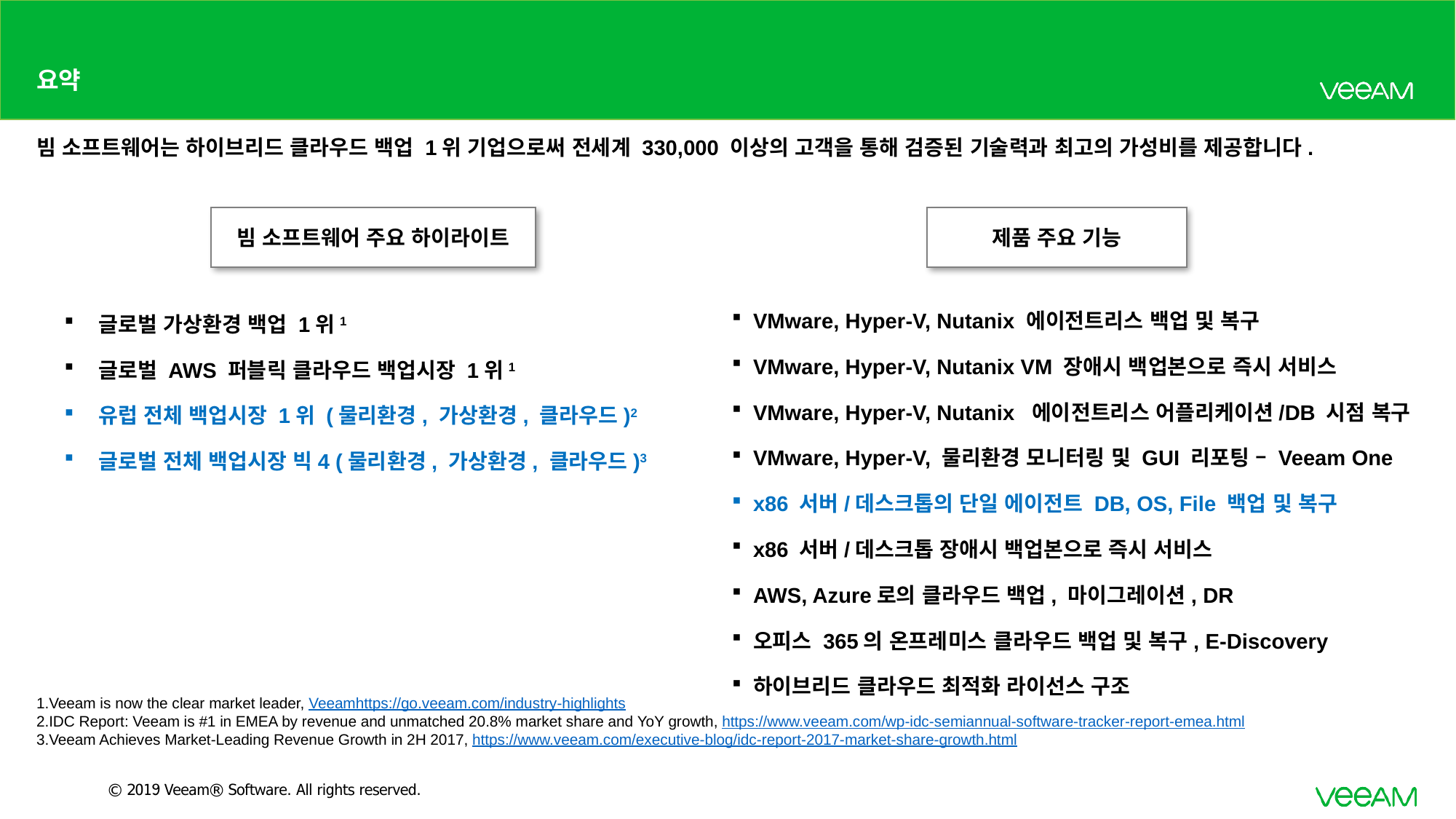

# 요약
빔 소프트웨어는 하이브리드 클라우드 백업 1위 기업으로써 전세계 330,000 이상의 고객을 통해 검증된 기술력과 최고의 가성비를 제공합니다.

빔 소프트웨어 주요 하이라이트
제품 주요 기능
VMware, Hyper-V, Nutanix 에이전트리스 백업 및 복구
VMware, Hyper-V, Nutanix VM 장애시 백업본으로 즉시 서비스
VMware, Hyper-V, Nutanix  에이전트리스 어플리케이션/DB 시점 복구
VMware, Hyper-V, 물리환경 모니터링 및 GUI 리포팅 – Veeam One
x86 서버/데스크톱의 단일 에이전트 DB, OS, File 백업 및 복구
x86 서버/데스크톱 장애시 백업본으로 즉시 서비스
AWS, Azure로의 클라우드 백업, 마이그레이션, DR
오피스 365의 온프레미스 클라우드 백업 및 복구, E-Discovery
하이브리드 클라우드 최적화 라이선스 구조
글로벌 가상환경 백업 1위1
글로벌 AWS 퍼블릭 클라우드 백업시장 1위1
유럽 전체 백업시장 1위 (물리환경, 가상환경, 클라우드)2
글로벌 전체 백업시장 빅4 (물리환경, 가상환경, 클라우드)3
Veeam is now the clear market leader, Veeamhttps://go.veeam.com/industry-highlights
IDC Report: Veeam is #1 in EMEA by revenue and unmatched 20.8% market share and YoY growth, https://www.veeam.com/wp-idc-semiannual-software-tracker-report-emea.html
Veeam Achieves Market-Leading Revenue Growth in 2H 2017, https://www.veeam.com/executive-blog/idc-report-2017-market-share-growth.html